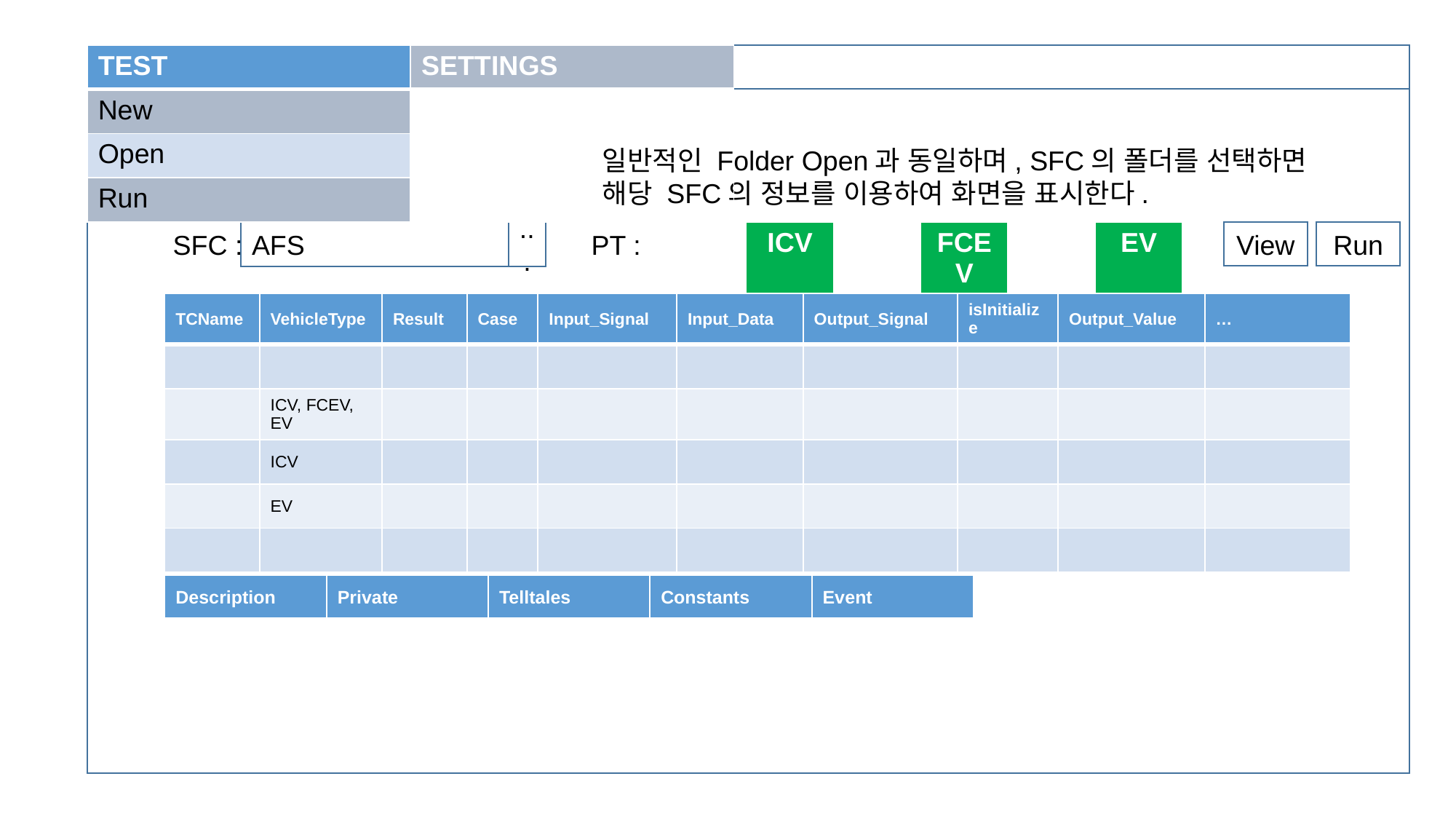

| TEST | SETTINGS |
| --- | --- |
| New |  |
| Open |  |
| Run |  |
일반적인 Folder Open과 동일하며, SFC의 폴더를 선택하면
해당 SFC의 정보를 이용하여 화면을 표시한다.
|  | ICV |  | FCEV |  | EV |
| --- | --- | --- | --- | --- | --- |
View
Run
SFC :
AFS
...
PT :
| TCName | VehicleType | Result | Case | Input\_Signal | Input\_Data | Output\_Signal | isInitialize | Output\_Value | … |
| --- | --- | --- | --- | --- | --- | --- | --- | --- | --- |
|  |  |  |  |  |  |  |  |  |  |
|  | ICV, FCEV, EV |  |  |  |  |  |  |  |  |
|  | ICV |  |  |  |  |  |  |  |  |
|  | EV |  |  |  |  |  |  |  |  |
|  |  |  |  |  |  |  |  |  |  |
| Description | Private | Telltales | Constants | Event |
| --- | --- | --- | --- | --- |